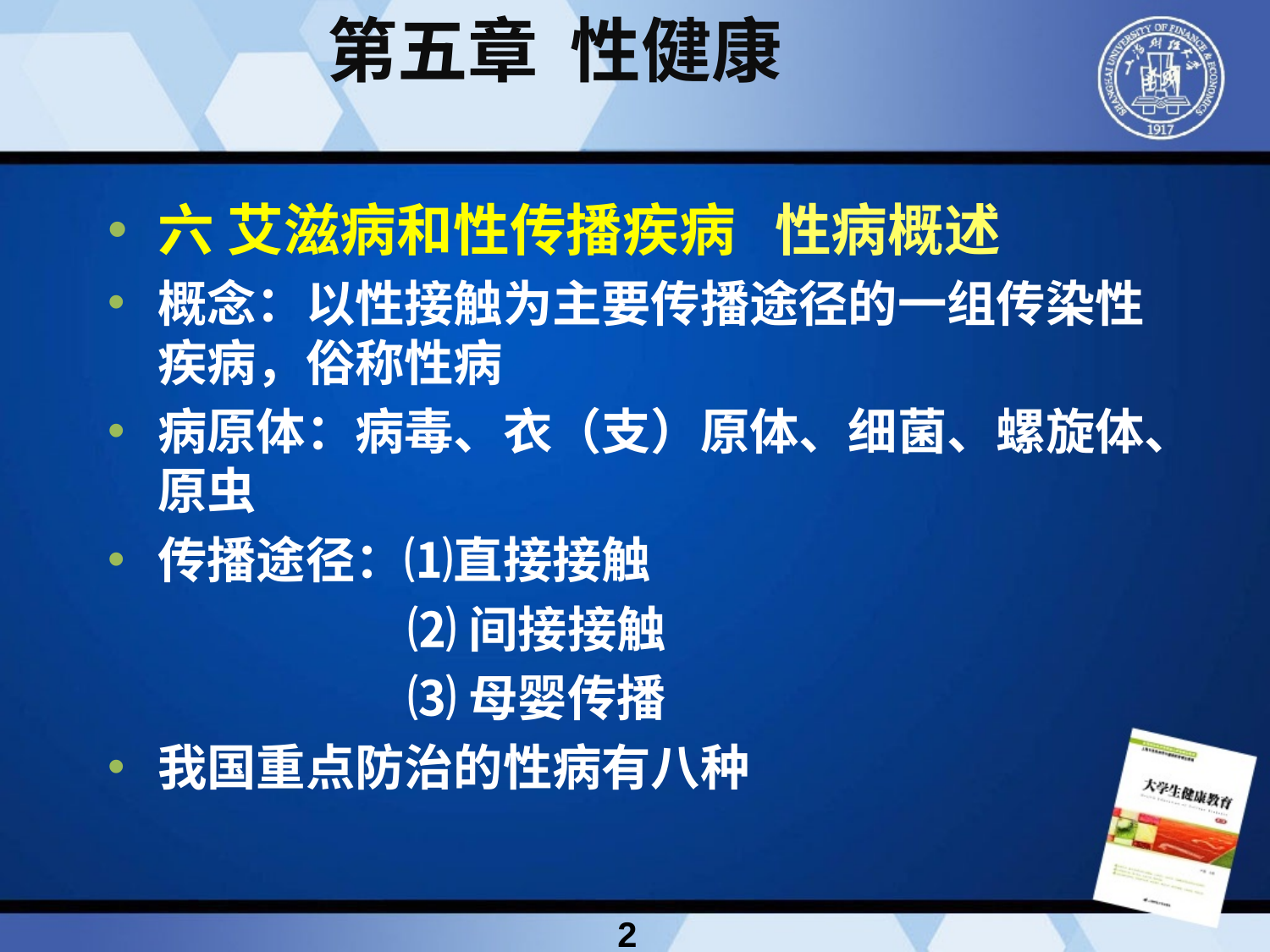

# 第五章  性健康

六 艾滋病和性传播疾病   性病概述
概念：以性接触为主要传播途径的一组传染性疾病，俗称性病
病原体：病毒、衣（支）原体、细菌、螺旋体、原虫
传播途径：⑴直接接触
⑵间接接触
⑶母婴传播
我国重点防治的性病有八种
2